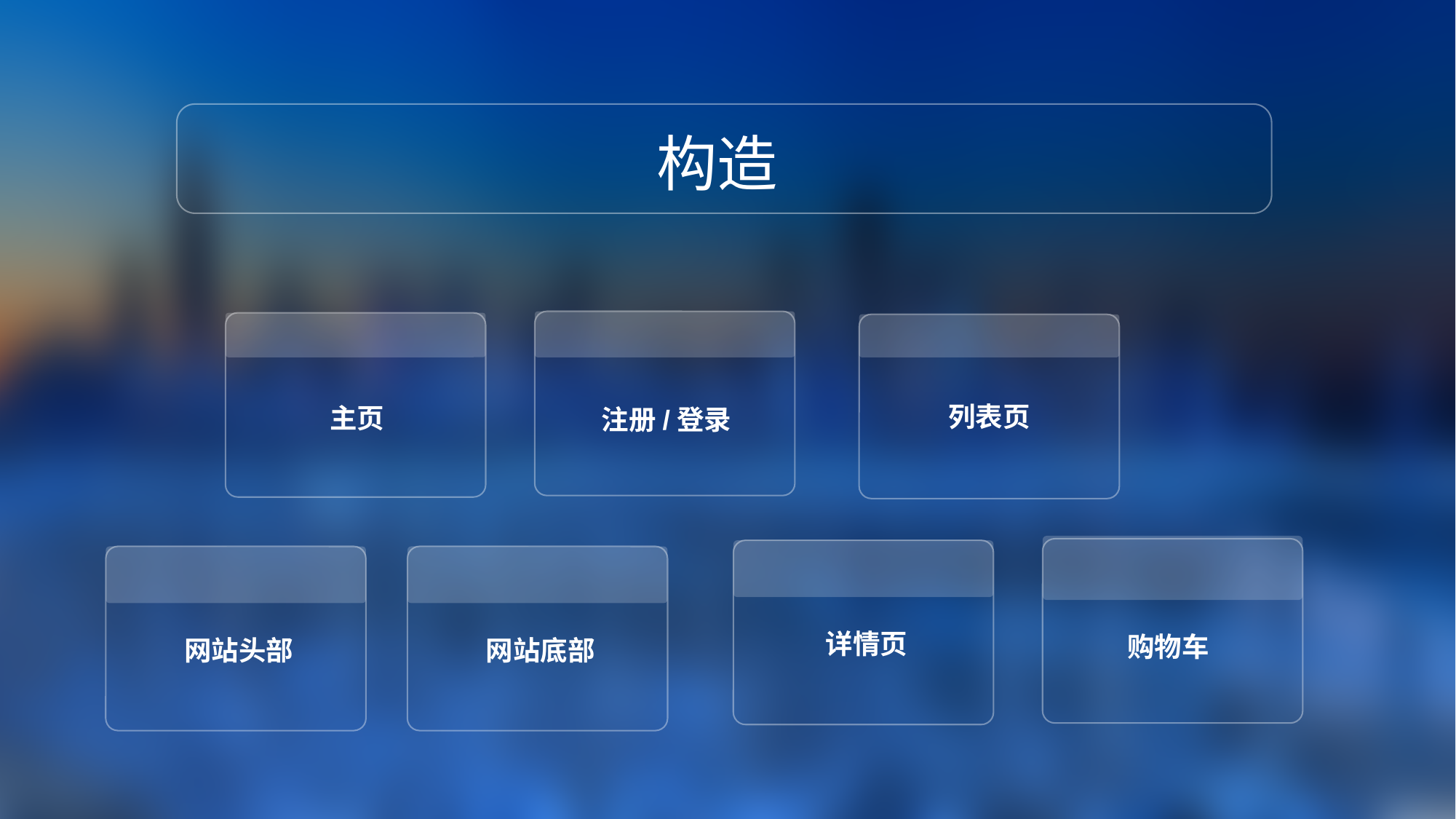

构造

列表页
主页
注册/登录

详情页
购物车
网站头部
网站底部